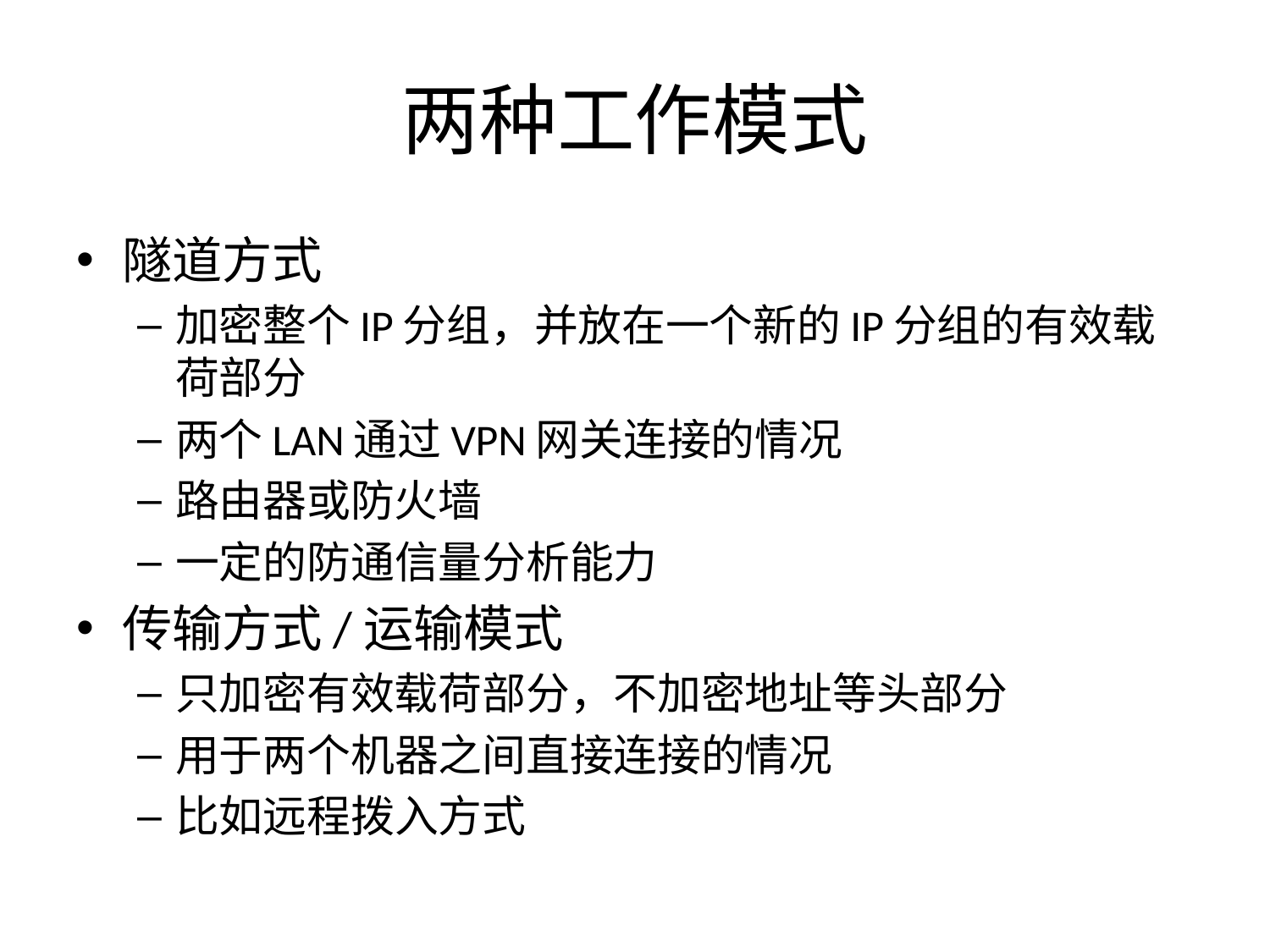

# 两种工作模式
隧道方式
加密整个IP分组，并放在一个新的IP分组的有效载荷部分
两个LAN通过VPN网关连接的情况
路由器或防火墙
一定的防通信量分析能力
传输方式/运输模式
只加密有效载荷部分，不加密地址等头部分
用于两个机器之间直接连接的情况
比如远程拨入方式